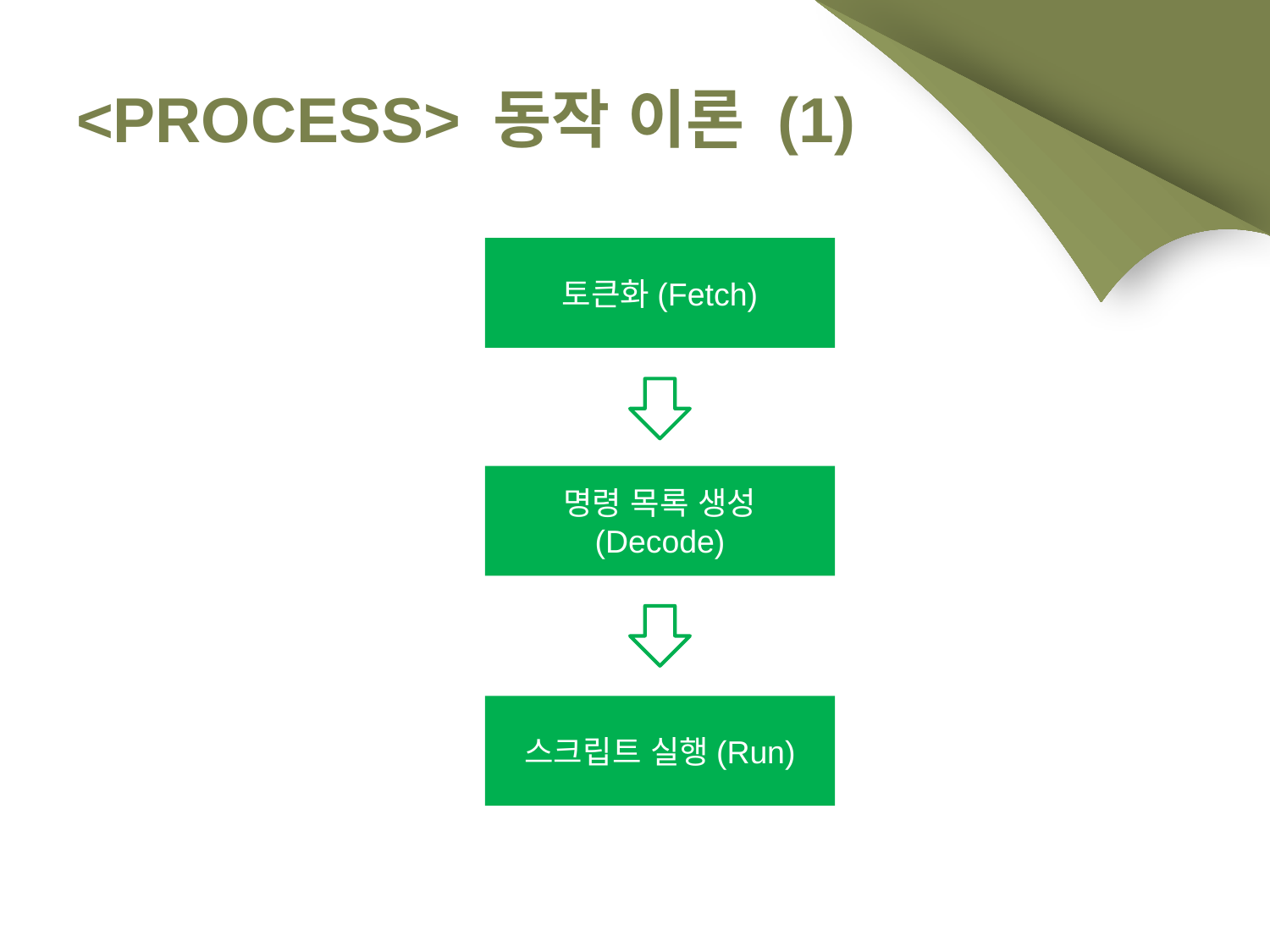

# <Process> 동작 이론 (1)
토큰화(Fetch)

명령 목록 생성
(Decode)

스크립트 실행(Run)